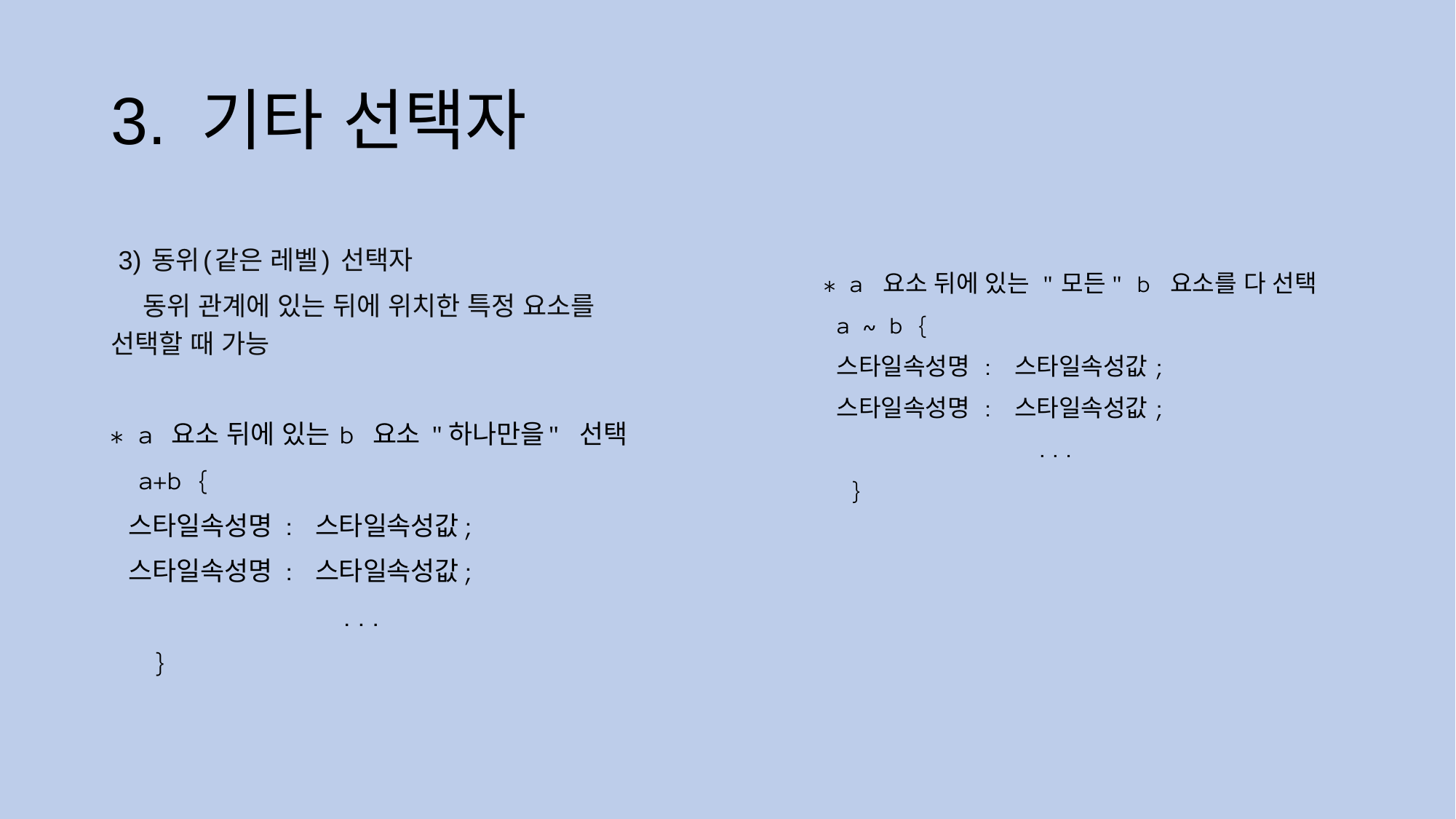

# 3. 기타 선택자
 3) 동위(같은 레벨) 선택자
    동위 관계에 있는 뒤에 위치한 특정 요소를 선택할 때 가능

* a 요소 뒤에 있는 b 요소 "하나만을" 선택
  a+b {
  스타일속성명 : 스타일속성값;
  스타일속성명 : 스타일속성값;
                ...
   }

* a 요소 뒤에 있는 "모든" b 요소를 다 선택
 a ~ b {
 스타일속성명 : 스타일속성값;
 스타일속성명 : 스타일속성값;
                ...
  }